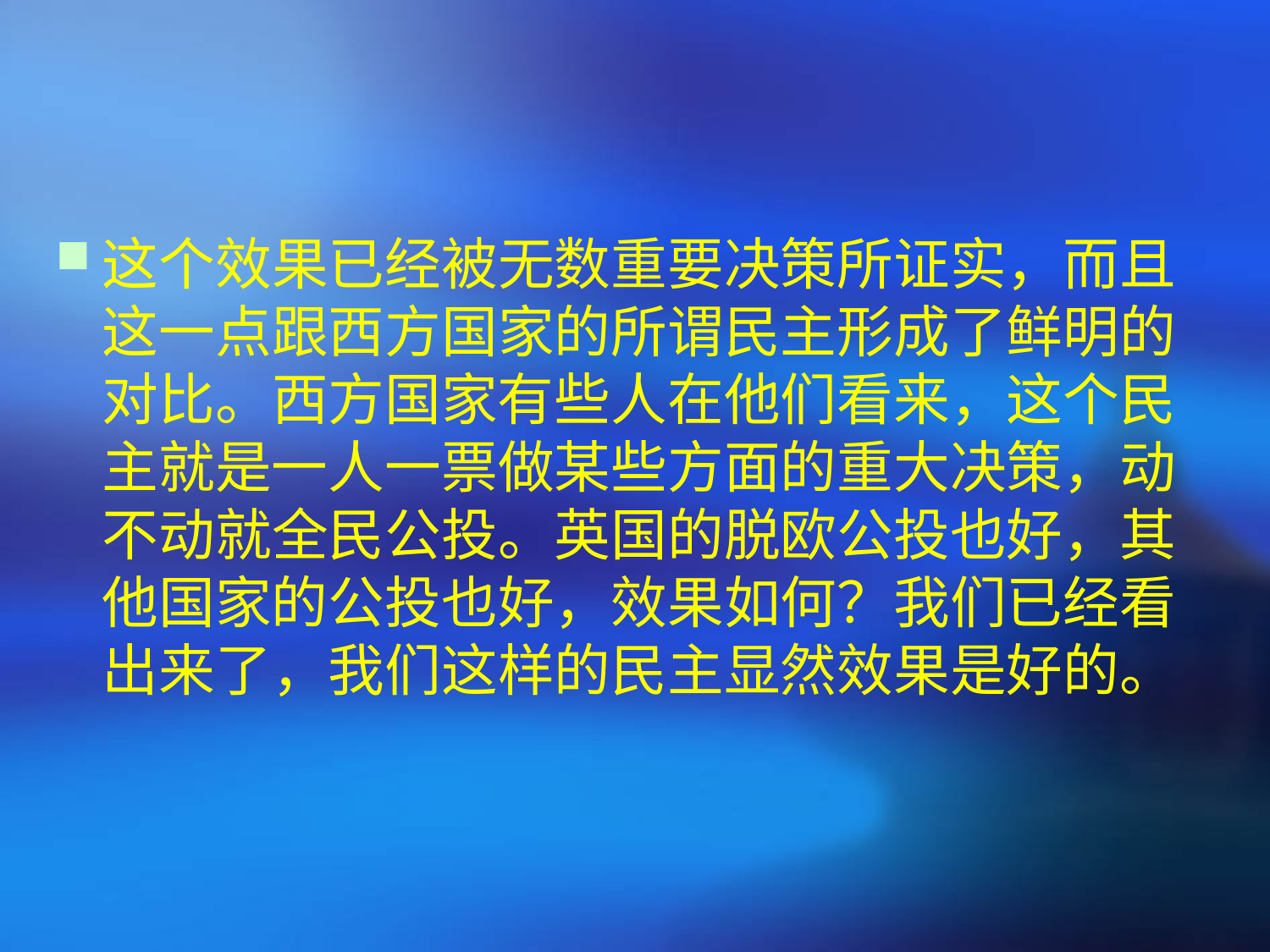

这个效果已经被无数重要决策所证实，而且这一点跟西方国家的所谓民主形成了鲜明的对比。西方国家有些人在他们看来，这个民主就是一人一票做某些方面的重大决策，动不动就全民公投。英国的脱欧公投也好，其他国家的公投也好，效果如何？我们已经看出来了，我们这样的民主显然效果是好的。